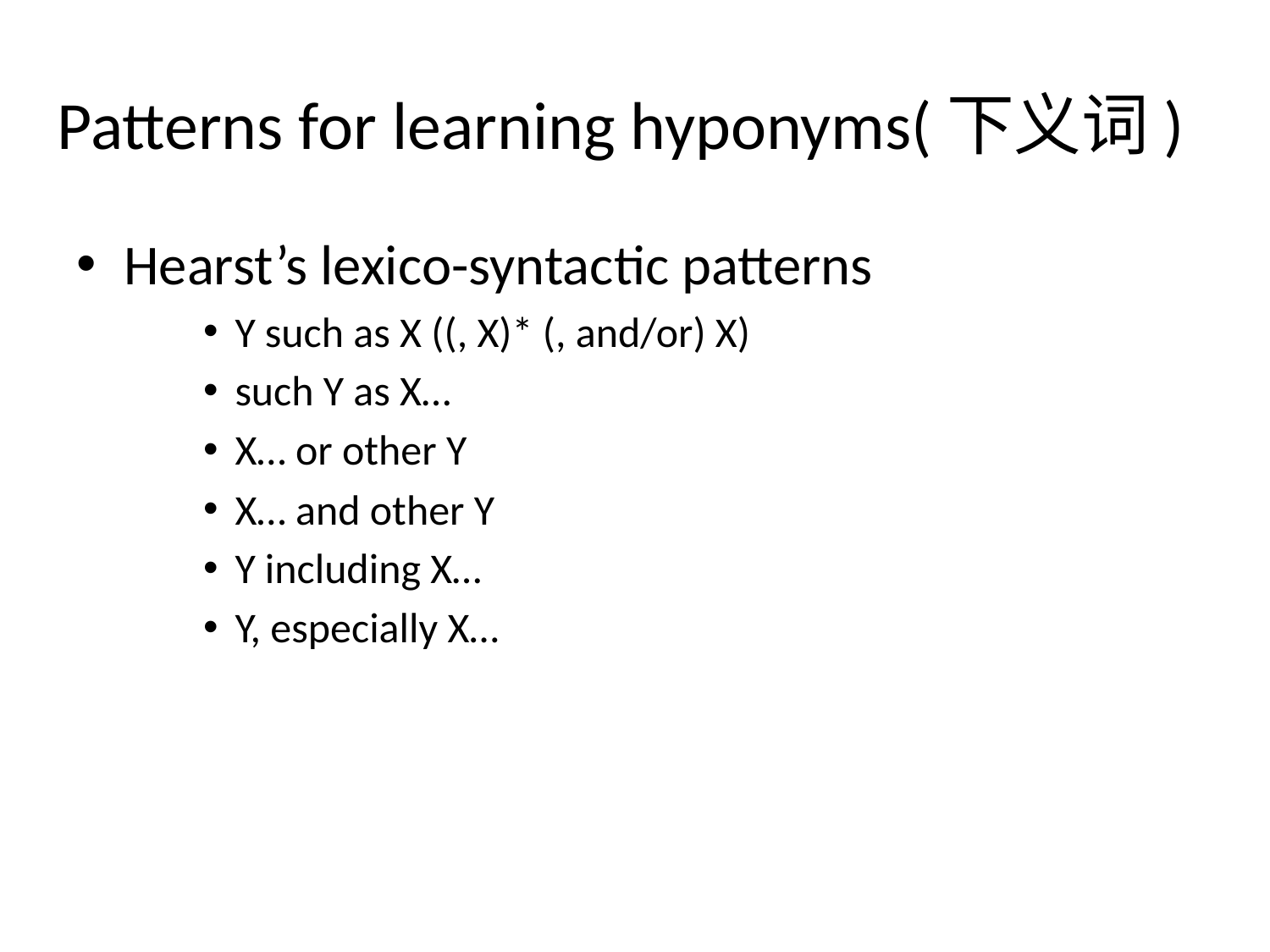

# Patterns for learning hyponyms(下义词)
Hearst’s lexico-syntactic patterns
Y such as X ((, X)* (, and/or) X)
such Y as X…
X… or other Y
X… and other Y
Y including X…
Y, especially X…